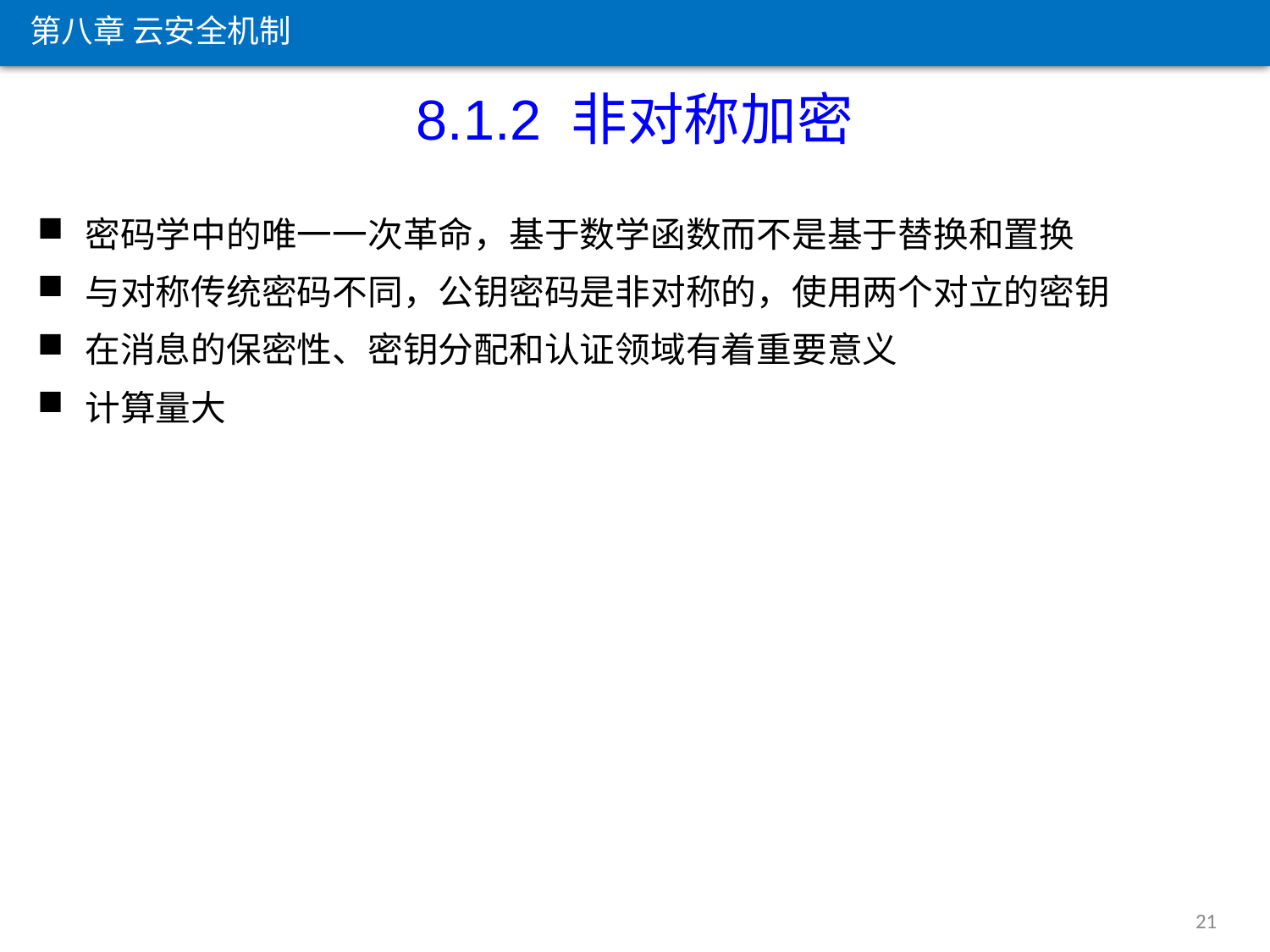

第八章 云安全机制
8.1.2 非对称加密
密码学中的唯一一次革命，基于数学函数而不是基于替换和置换
与对称传统密码不同，公钥密码是非对称的，使用两个对立的密钥
在消息的保密性、密钥分配和认证领域有着重要意义
计算量大

21